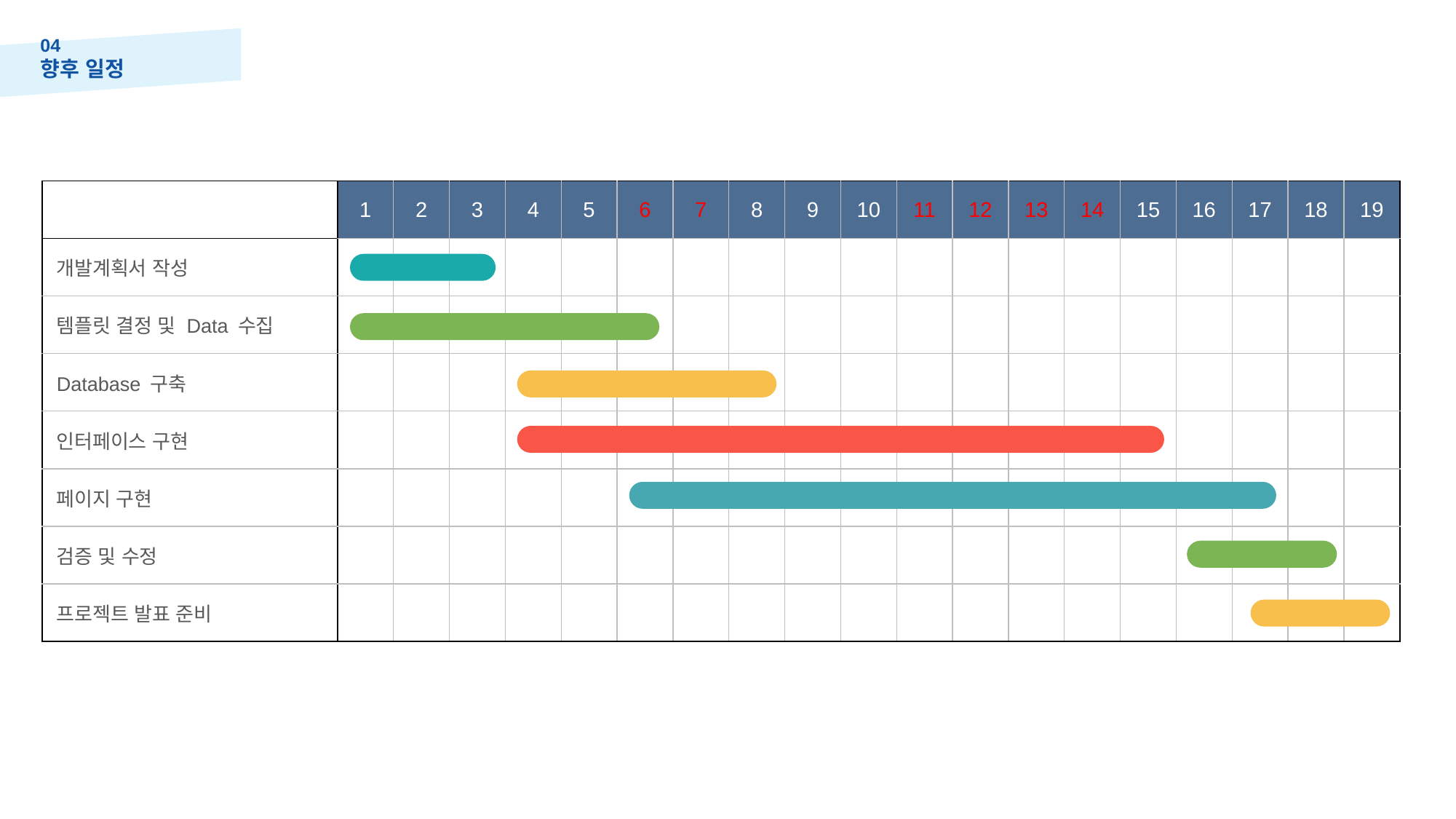

04
향후 일정
|  | 1 | 2 | 3 | 4 | 5 | 6 | 7 | 8 | 9 | 10 | 11 | 12 | 13 | 14 | 15 | 16 | 17 | 18 | 19 |
| --- | --- | --- | --- | --- | --- | --- | --- | --- | --- | --- | --- | --- | --- | --- | --- | --- | --- | --- | --- |
| 개발계획서 작성 |  |  |  |  |  |  |  |  |  |  |  |  |  |  |  |  |  |  |  |
| 템플릿 결정 및 Data 수집 |  |  |  |  |  |  |  |  |  |  |  |  |  |  |  |  |  |  |  |
| Database 구축 |  |  |  |  |  |  |  |  |  |  |  |  |  |  |  |  |  |  |  |
| 인터페이스 구현 |  |  |  |  |  |  |  |  |  |  |  |  |  |  |  |  |  |  |  |
| 페이지 구현 |  |  |  |  |  |  |  |  |  |  |  |  |  |  |  |  |  |  |  |
| 검증 및 수정 |  |  |  |  |  |  |  |  |  |  |  |  |  |  |  |  |  |  |  |
| 프로젝트 발표 준비 |  |  |  |  |  |  |  |  |  |  |  |  |  |  |  |  |  |  |  |